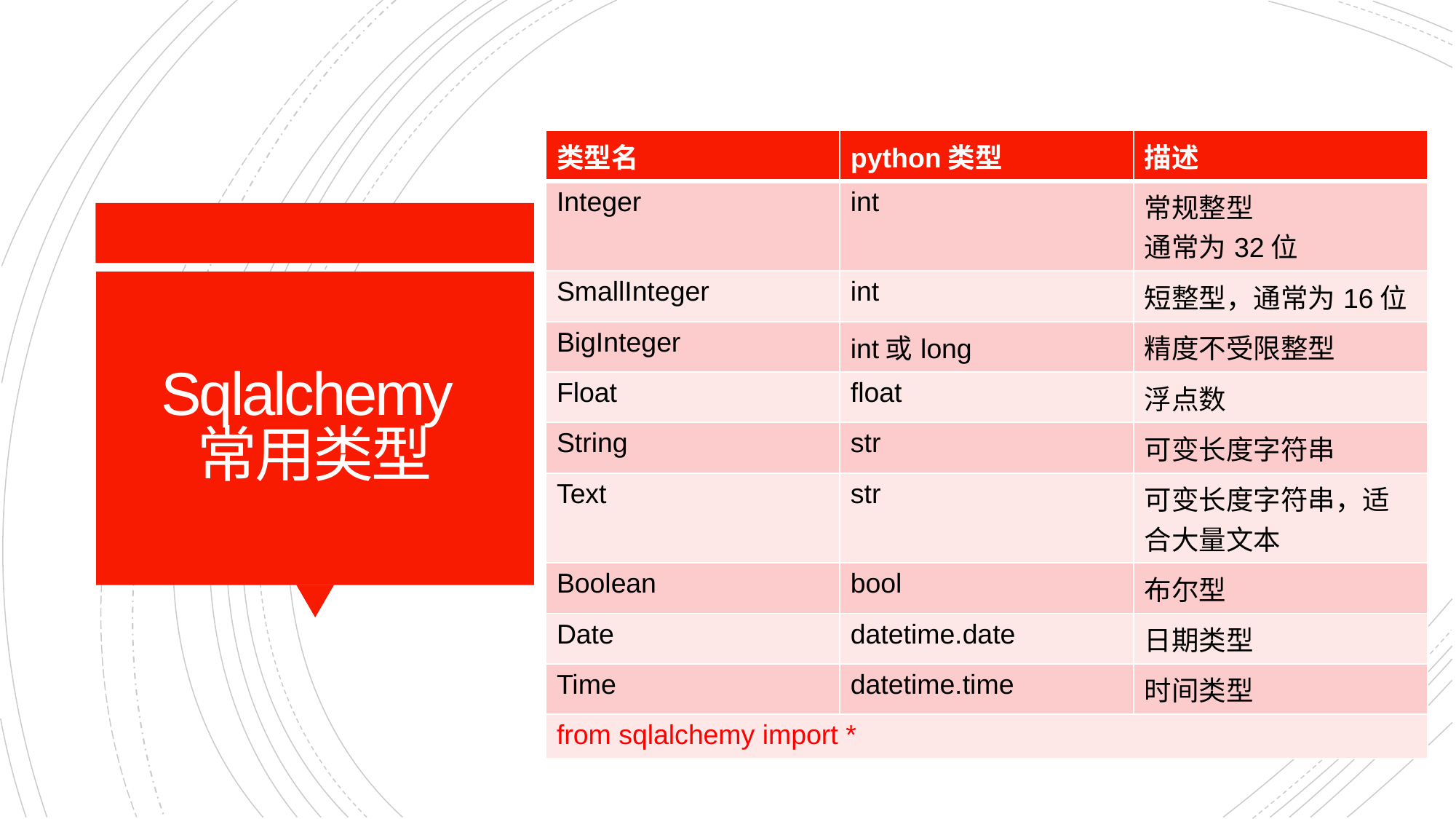

| 类型名 | python类型 | 描述 |
| --- | --- | --- |
| Integer | int | 常规整型 通常为32位 |
| SmallInteger | int | 短整型，通常为16位 |
| BigInteger | int或long | 精度不受限整型 |
| Float | float | 浮点数 |
| String | str | 可变长度字符串 |
| Text | str | 可变长度字符串，适合大量文本 |
| Boolean | bool | 布尔型 |
| Date | datetime.date | 日期类型 |
| Time | datetime.time | 时间类型 |
| from sqlalchemy import \* |  |  |
# Sqlalchemy常用类型